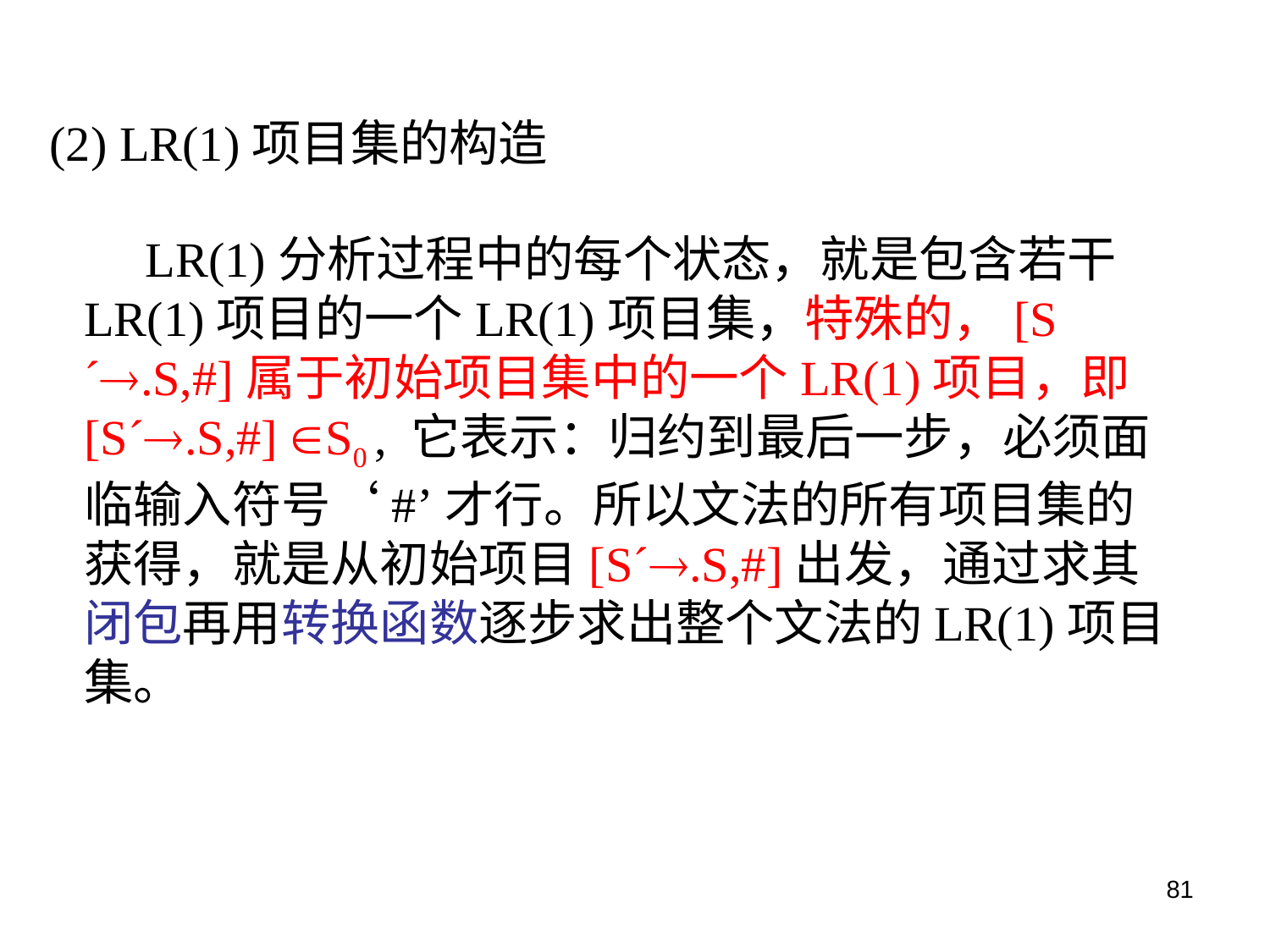

(2) LR(1)项目集的构造
     LR(1)分析过程中的每个状态，就是包含若干LR(1)项目的一个LR(1)项目集，特殊的，[S´→.S,#]属于初始项目集中的一个LR(1)项目，即[S´→.S,#] ∈S0 , 它表示：归约到最后一步，必须面临输入符号‘#’才行。所以文法的所有项目集的获得，就是从初始项目[S´→.S,#]出发，通过求其闭包再用转换函数逐步求出整个文法的LR(1)项目集。

81